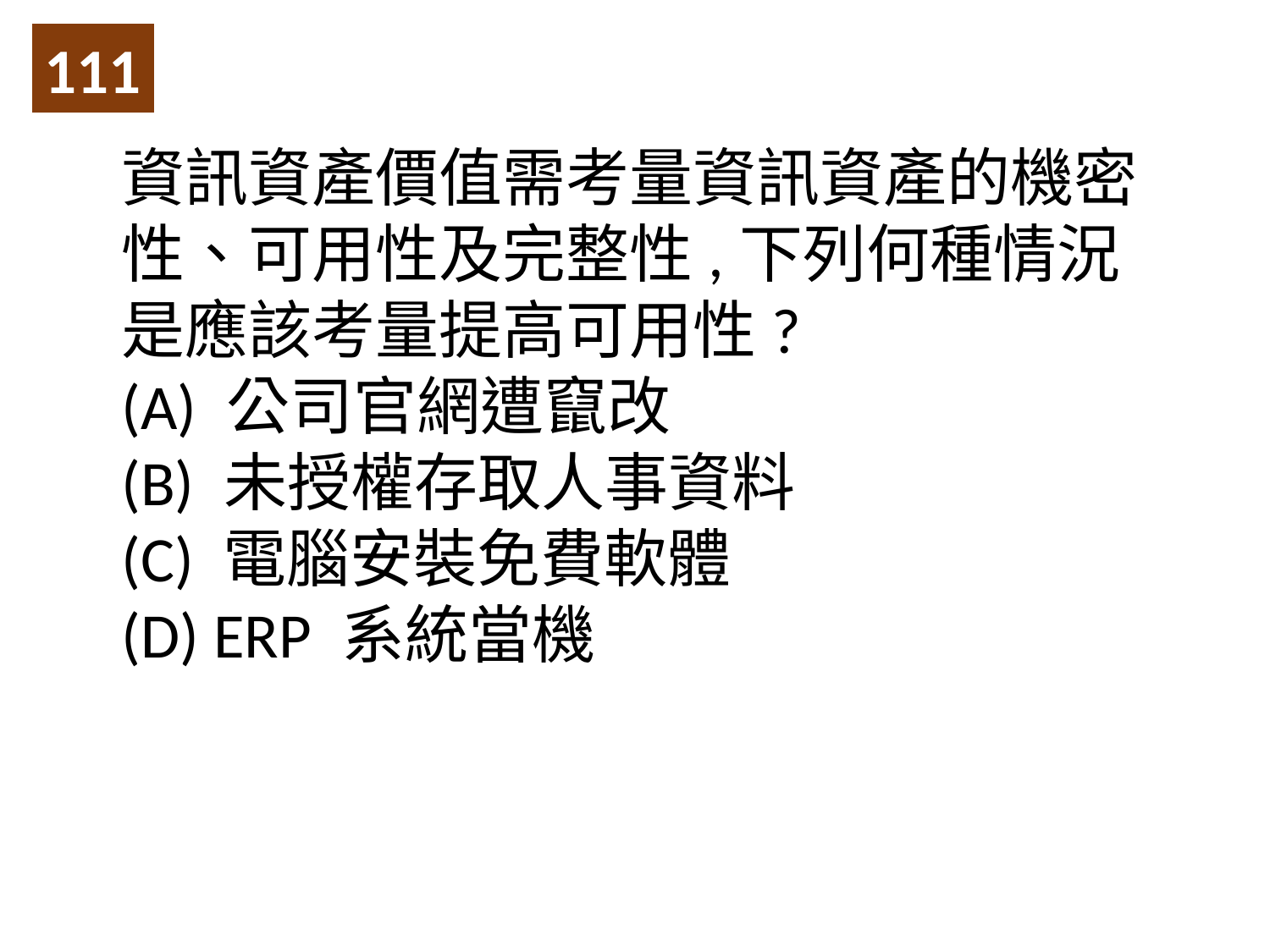

111
資訊資產價值需考量資訊資產的機密性、可用性及完整性,下列何種情況是應該考量提高可用性?
(A) 公司官網遭竄改
(B) 未授權存取人事資料
(C) 電腦安裝免費軟體
(D) ERP 系統當機